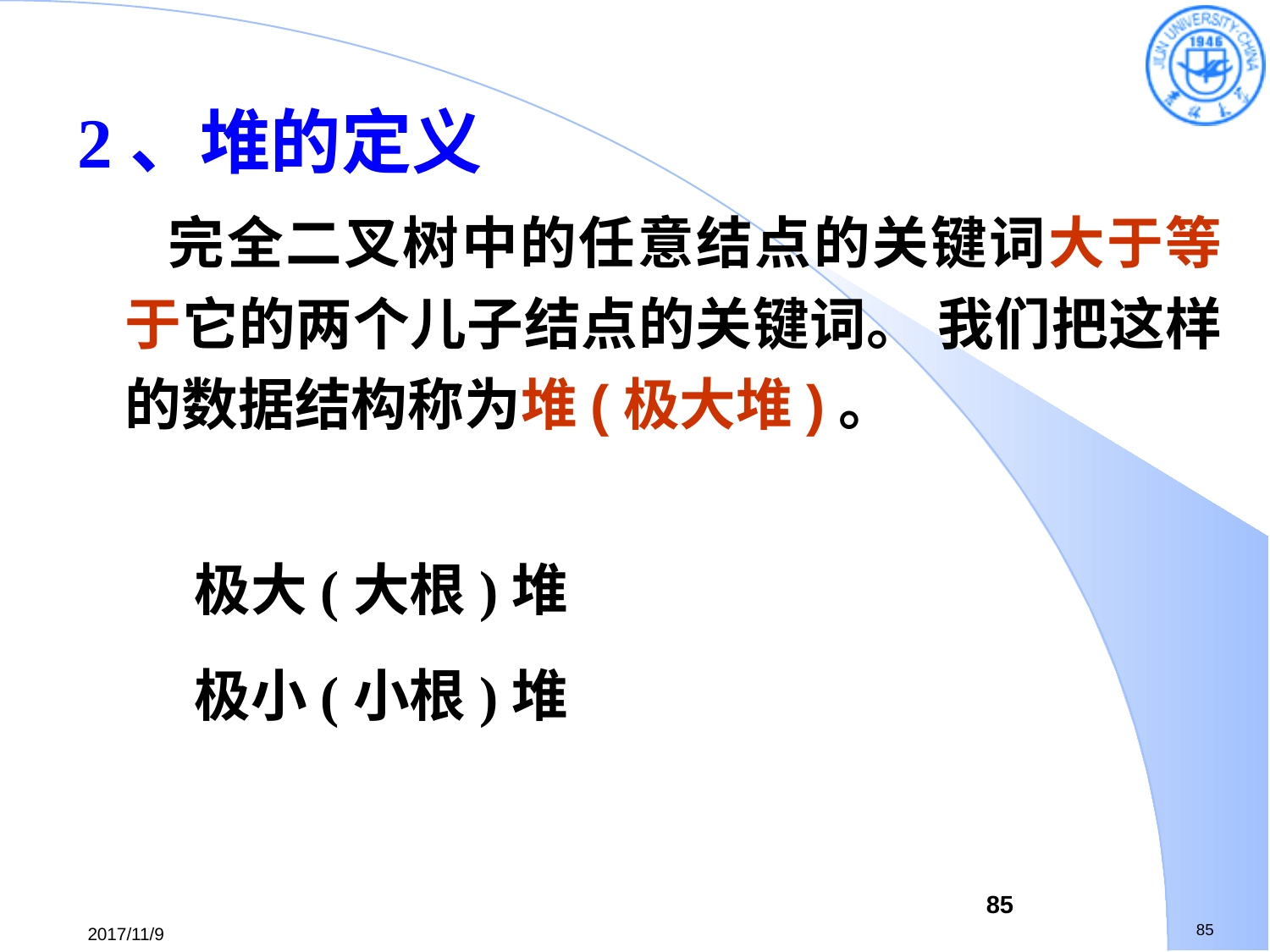

2、堆的定义
     完全二叉树中的任意结点的关键词大于等于它的两个儿子结点的关键词。 我们把这样的数据结构称为堆(极大堆)。

        极大(大根)堆
        极小(小根)堆
85